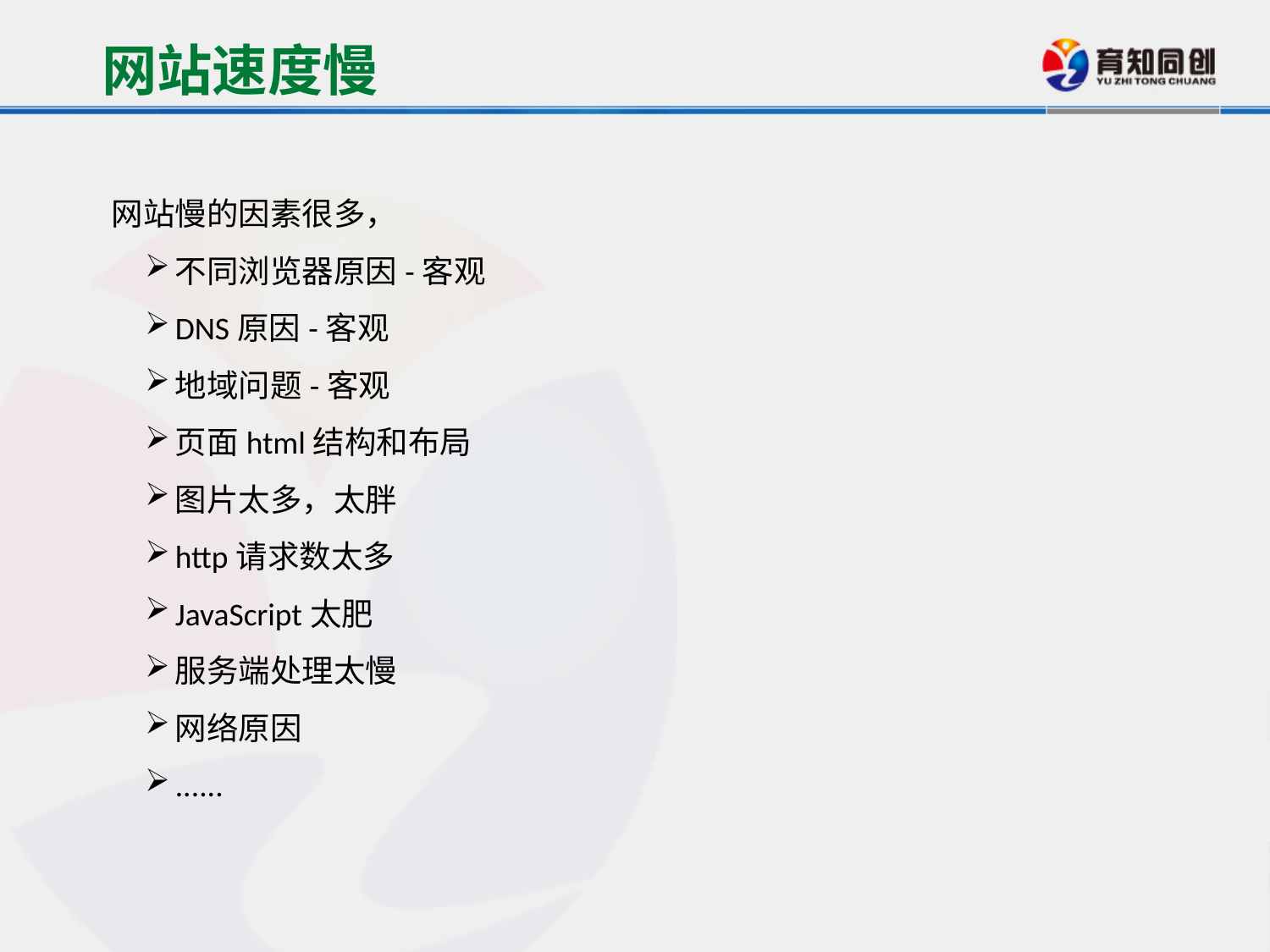

网站速度慢

网站慢的因素很多，
不同浏览器原因-客观
DNS原因-客观
地域问题-客观
页面html结构和布局
图片太多，太胖
http请求数太多
JavaScript太肥
服务端处理太慢
网络原因
......